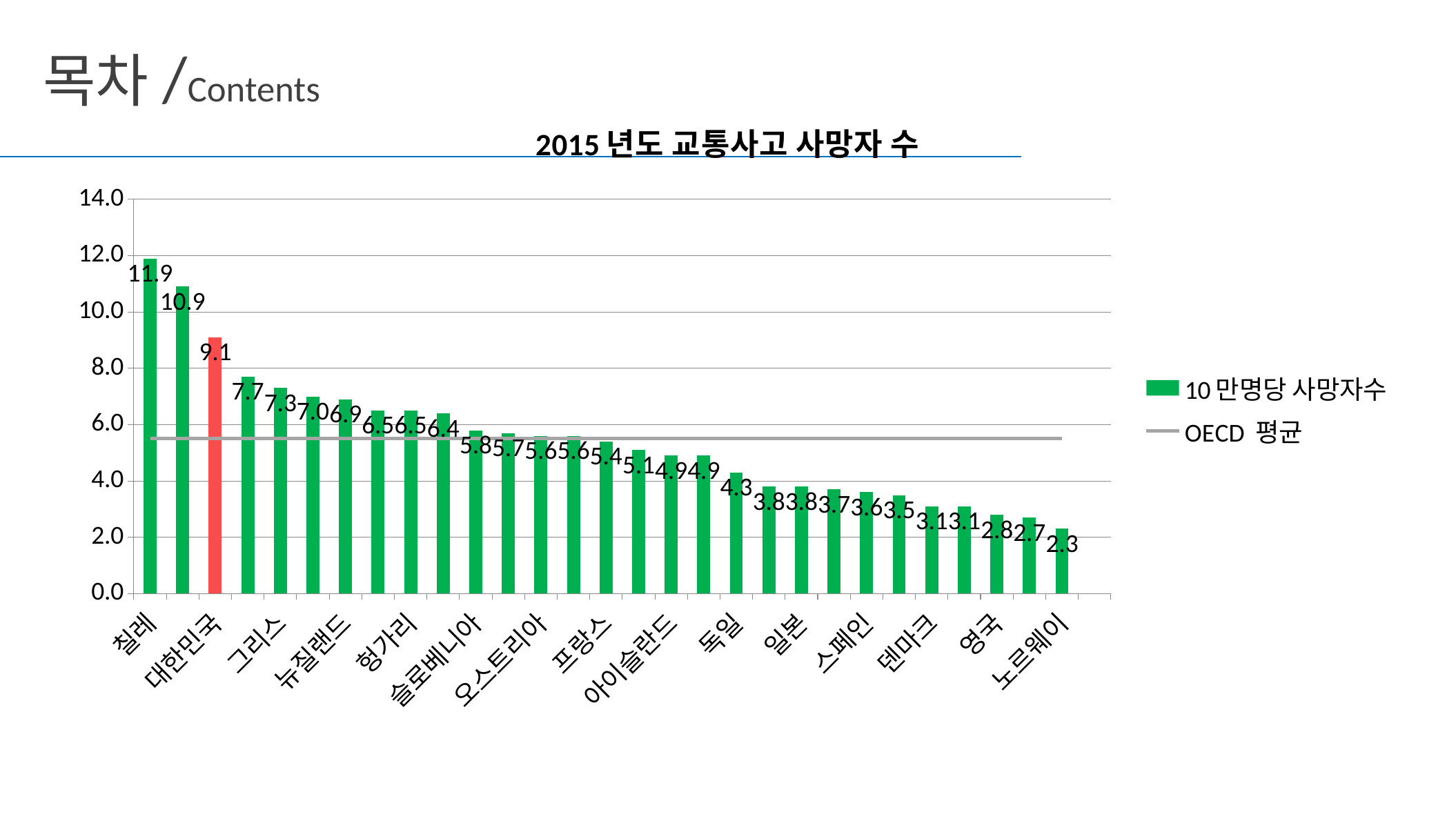

목차/Contents

### Chart: 2015년도 교통사고 사망자 수

| Category | 10만명당 사망자수 | OECD 평균 |
|---|---|---|
| 칠레 | 11.9 | 5.513793103448276 |
| 미국 | 10.9 | 5.513793103448276 |
| 대한민국 | 9.1 | 5.513793103448276 |
| 폴란드 | 7.7 | 5.513793103448276 |
| 그리스 | 7.3 | 5.513793103448276 |
| 체코 | 7.0 | 5.513793103448276 |
| 뉴질랜드 | 6.9 | 5.513793103448276 |
| 벨기에 | 6.5 | 5.513793103448276 |
| 헝가리 | 6.5 | 5.513793103448276 |
| 룩셈부르크 | 6.4 | 5.513793103448276 |
| 슬로베니아 | 5.8 | 5.513793103448276 |
| 포르투갈 | 5.7 | 5.513793103448276 |
| 오스트리아 | 5.6 | 5.513793103448276 |
| 이탈리아 | 5.6 | 5.513793103448276 |
| 프랑스 | 5.4 | 5.513793103448276 |
| 호주 | 5.1 | 5.513793103448276 |
| 아이슬란드 | 4.9 | 5.513793103448276 |
| 핀란드 | 4.9 | 5.513793103448276 |
| 독일 | 4.3 | 5.513793103448276 |
| 이스라엘 | 3.8 | 5.513793103448276 |
| 일본 | 3.8 | 5.513793103448276 |
| 네덜란드 | 3.7 | 5.513793103448276 |
| 스페인 | 3.6 | 5.513793103448276 |
| 아일랜ㄷ | 3.5 | 5.513793103448276 |
| 덴마크 | 3.1 | 5.513793103448276 |
| 스위스 | 3.1 | 5.513793103448276 |
| 영국 | 2.8 | 5.513793103448276 |
| 스웨덴 | 2.7 | 5.513793103448276 |
| 노르웨이 | 2.3 | 5.513793103448276 |
# 우리나라 교통사고는 감소추세이나
OECD평균보다는 높다
그래프…
빨간줄(평균)